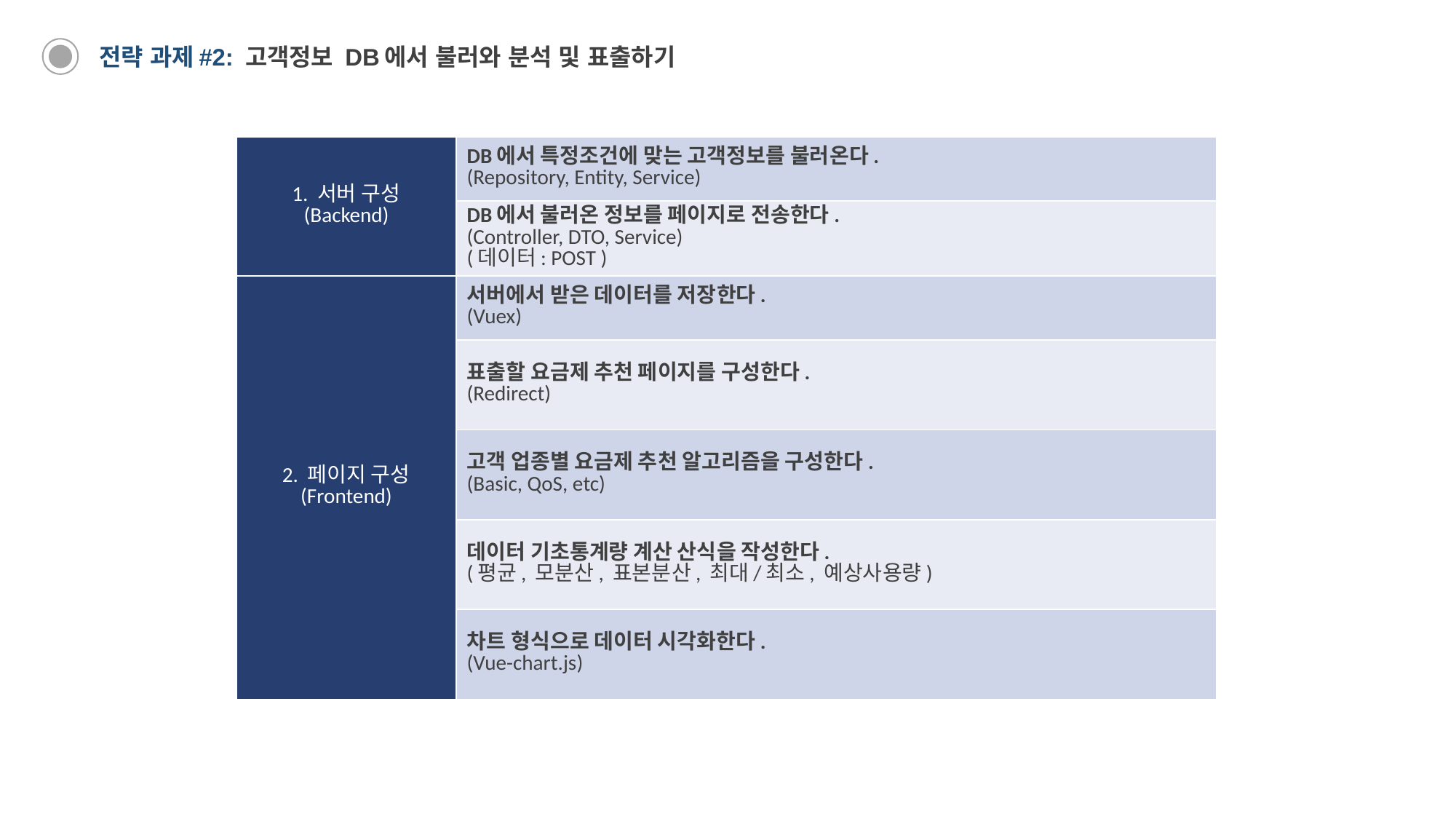

전략 과제#2: 고객정보 DB에서 불러와 분석 및 표출하기

| 1. 서버 구성 (Backend) | DB에서 특정조건에 맞는 고객정보를 불러온다. (Repository, Entity, Service) |
| --- | --- |
|  | DB에서 불러온 정보를 페이지로 전송한다. (Controller, DTO, Service) (데이터: POST ) |
| 2. 페이지 구성 (Frontend) | 서버에서 받은 데이터를 저장한다. (Vuex) |
|  | 표출할 요금제 추천 페이지를 구성한다. (Redirect) |
|  | 고객 업종별 요금제 추천 알고리즘을 구성한다. (Basic, QoS, etc) |
|  | 데이터 기초통계량 계산 산식을 작성한다. (평균, 모분산, 표본분산, 최대/최소, 예상사용량) |
|  | 차트 형식으로 데이터 시각화한다. (Vue-chart.js) |